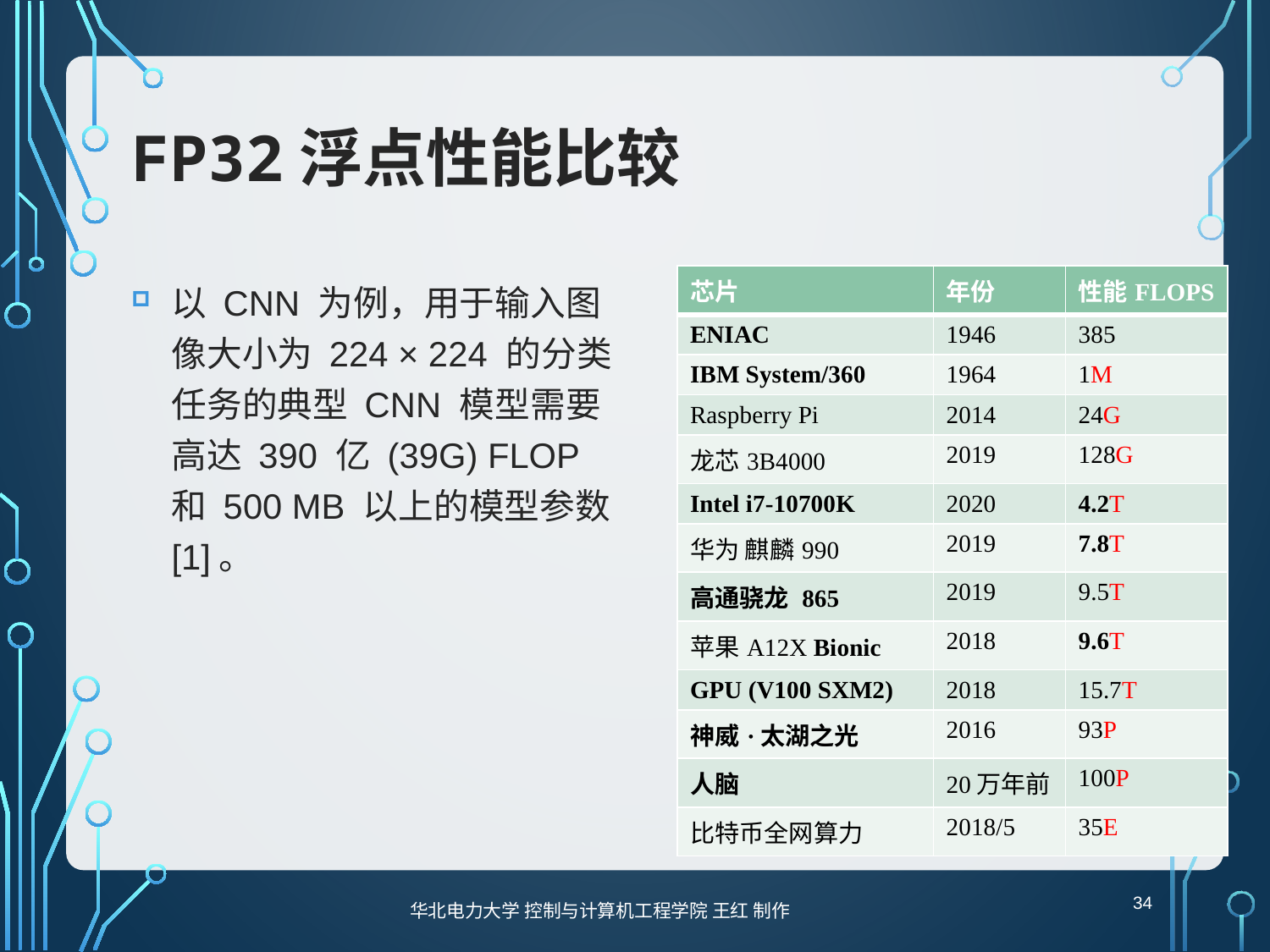

# FP32浮点性能比较
| 芯片 | 年份 | 性能FLOPS |
| --- | --- | --- |
| ENIAC | 1946 | 385 |
| IBM System/360 | 1964 | 1M |
| Raspberry Pi | 2014 | 24G |
| 龙芯3B4000 | 2019 | 128G |
| Intel i7-10700K | 2020 | 4.2T |
| 华为 麒麟990 | 2019 | 7.8T |
| 高通骁龙 865 | 2019 | 9.5T |
| 苹果A12X Bionic | 2018 | 9.6T |
| GPU (V100 SXM2) | 2018 | 15.7T |
| 神威·太湖之光 | 2016 | 93P |
| 人脑 | 20万年前 | 100P |
| 比特币全网算力 | 2018/5 | 35E |
以 CNN 为例，用于输入图像大小为 224 × 224 的分类任务的典型 CNN 模型需要高达 390 亿 (39G) FLOP和 500 MB 以上的模型参数 [1]。

34
华北电力大学 控制与计算机工程学院 王红 制作